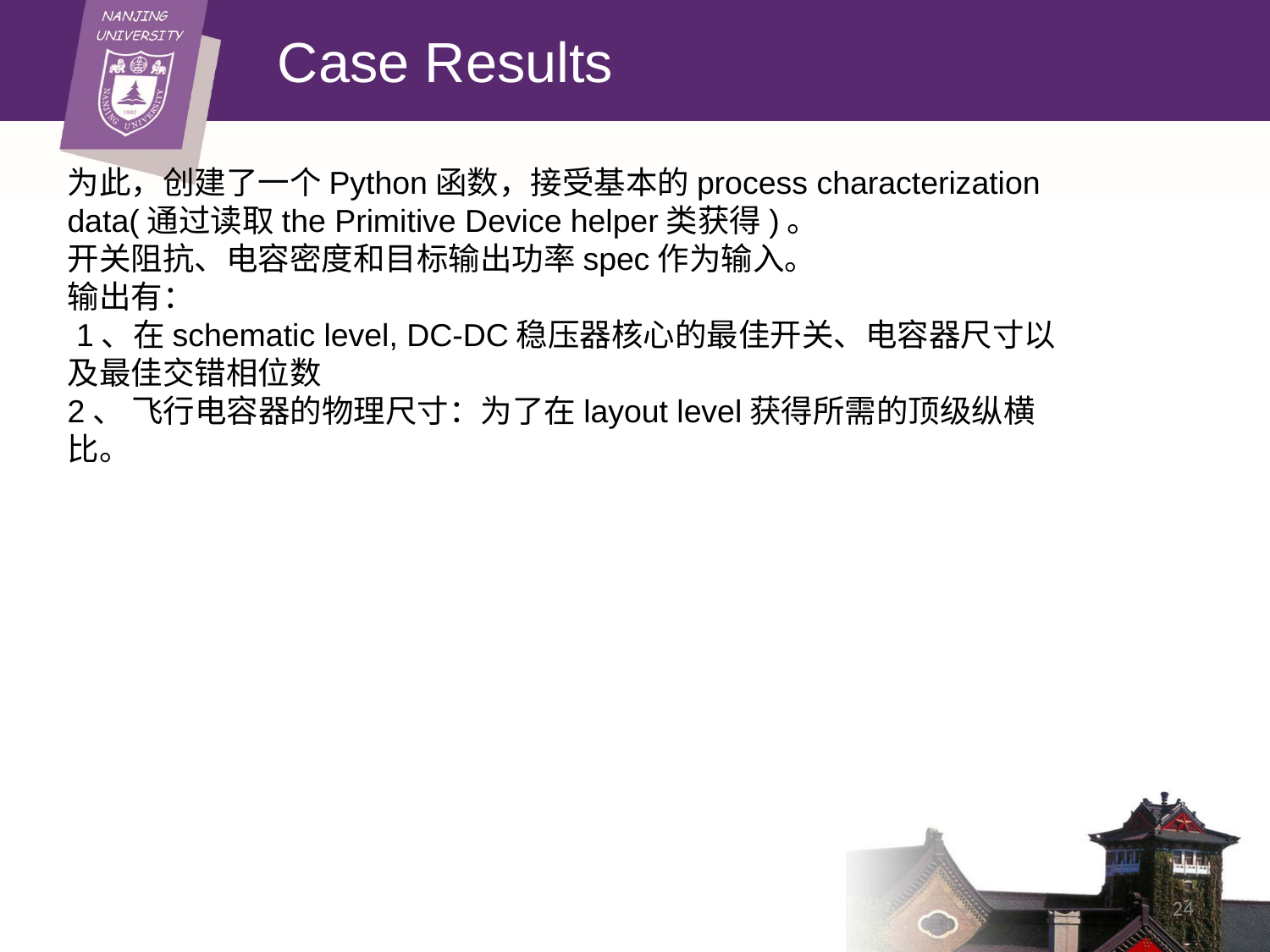

# Case Results
为此，创建了一个Python函数，接受基本的process characterization data(通过读取the Primitive Device helper类获得)。
开关阻抗、电容密度和目标输出功率spec作为输入。
输出有：
 1、在schematic level, DC-DC稳压器核心的最佳开关、电容器尺寸以及最佳交错相位数
2、 飞行电容器的物理尺寸：为了在layout level获得所需的顶级纵横比。
24